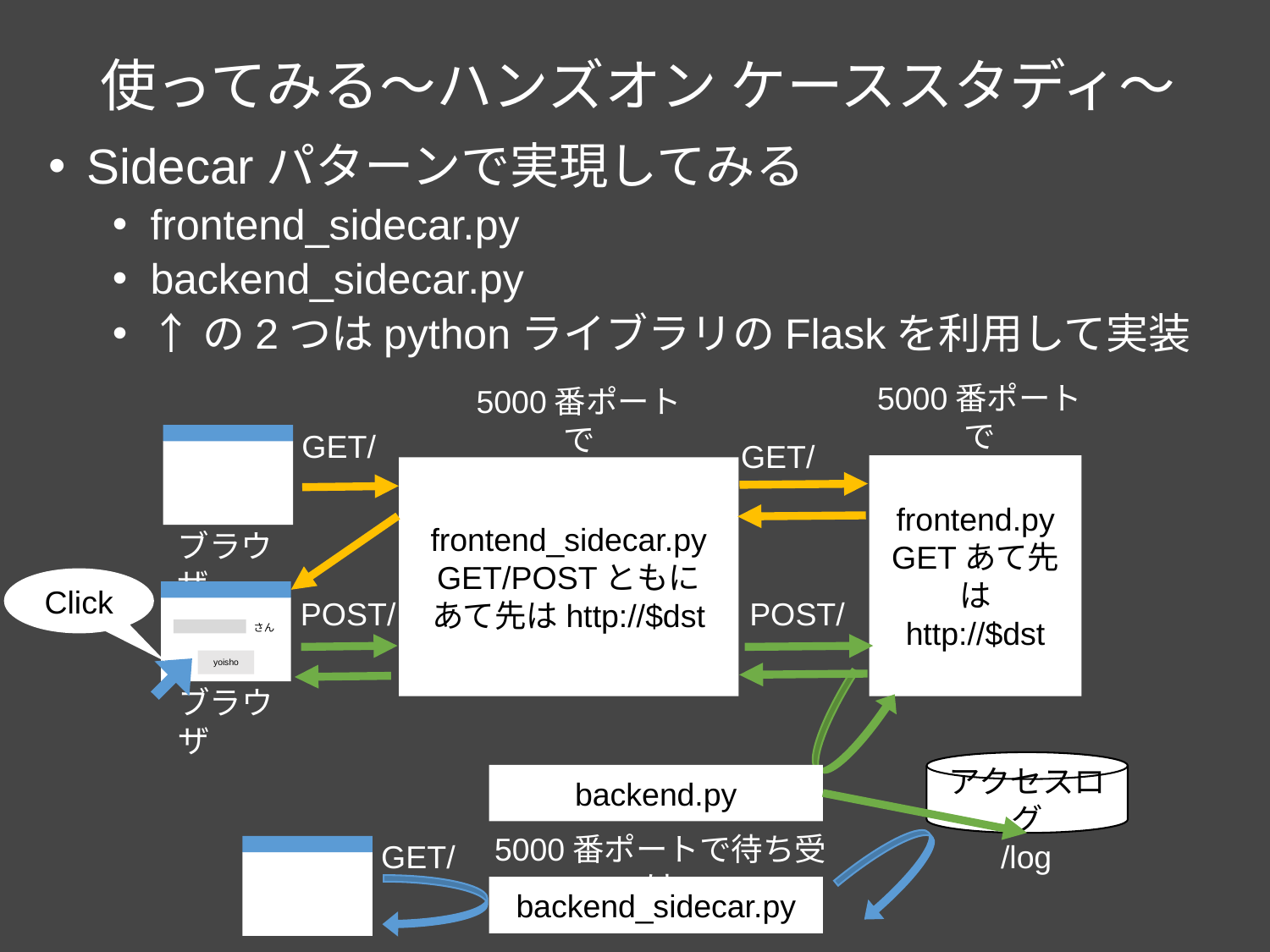

# 使ってみる～ハンズオン ケーススタディ～
Sidecarパターンで実現してみる
frontend_sidecar.py
backend_sidecar.py
↑の2つはpythonライブラリのFlaskを利用して実装
5000番ポートで
待ち受け
5000番ポートで
待ち受け
GET/

GET/
frontend.py
GETあて先は
http://$dst
frontend_sidecar.py
GET/POSTともに
あて先はhttp://$dst
ブラウザ
Click

さん

yoisho
POST/
POST/

ブラウザ

アクセスログ
backend.py
5000番ポートで待ち受け
GET/
/log

backend_sidecar.py